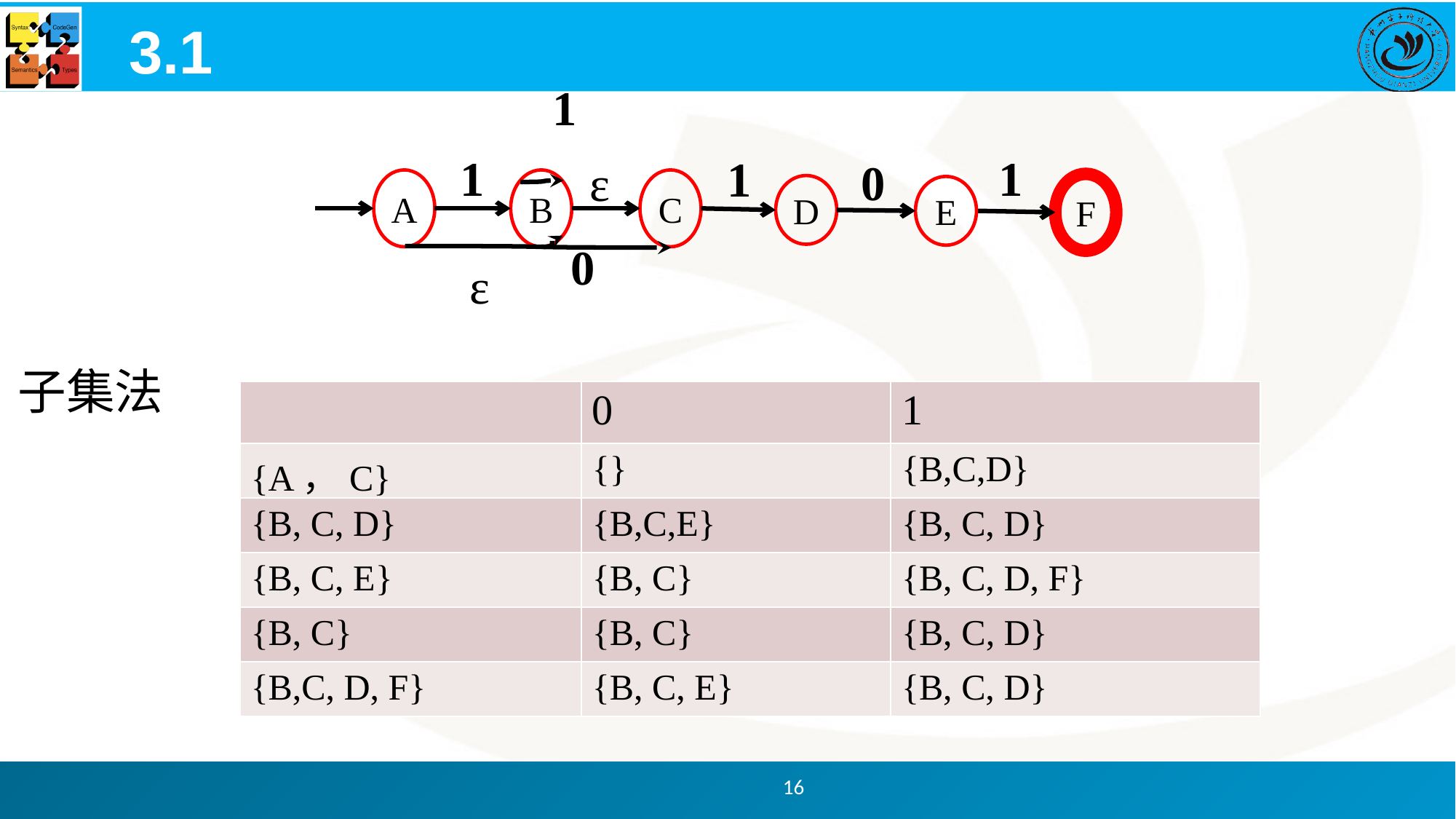

# 3.1
1
1
1
1
0
ε
A
B
C
F
D
E
0
ε
子集法
|  | 0 | 1 |
| --- | --- | --- |
| {A，C} | {} | {B,C,D} |
| {B, C, D} | {B,C,E} | {B, C, D} |
| {B, C, E} | {B, C} | {B, C, D, F} |
| {B, C} | {B, C} | {B, C, D} |
| {B,C, D, F} | {B, C, E} | {B, C, D} |
16